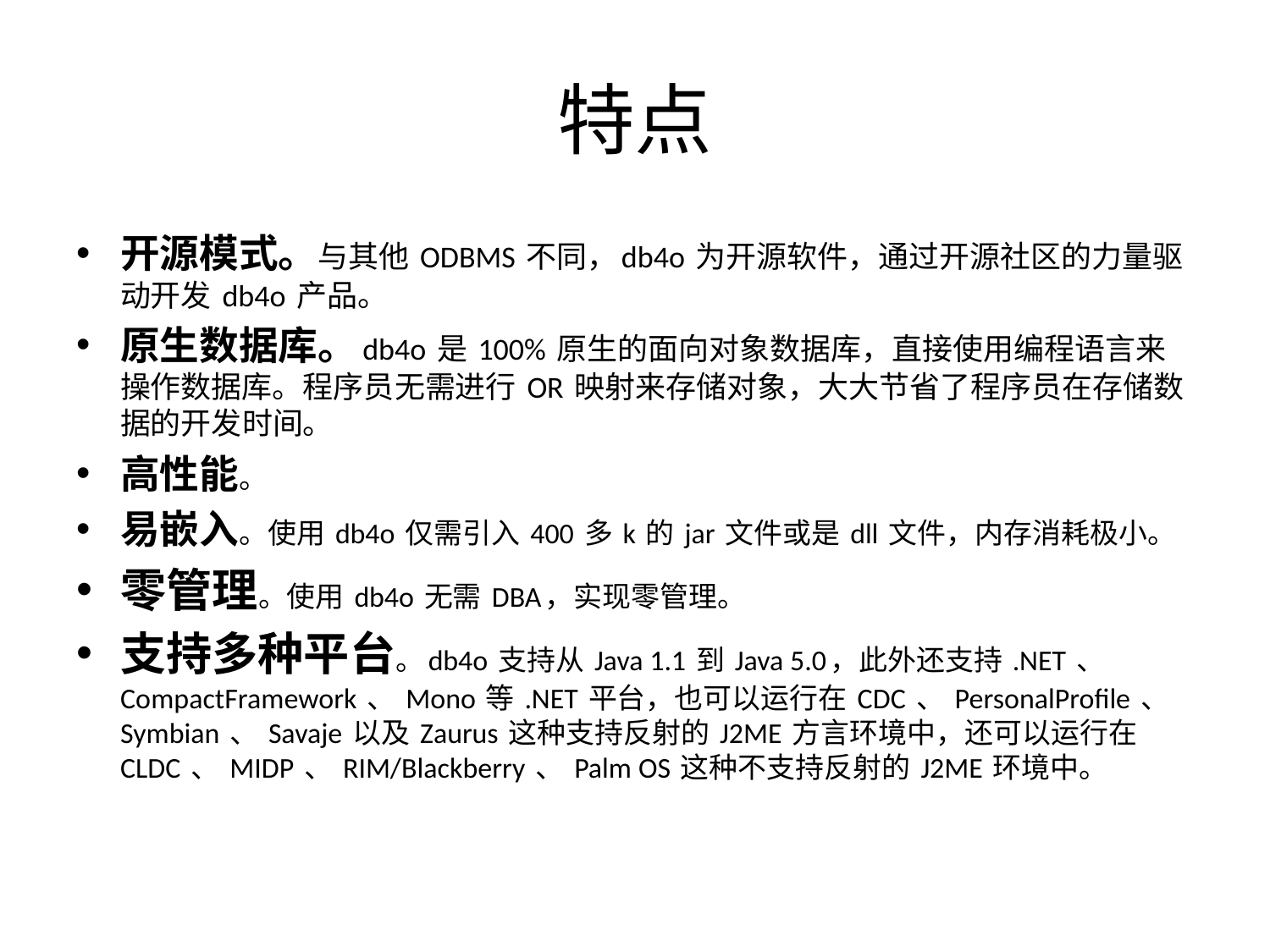

# 特点
开源模式。与其他 ODBMS 不同，db4o 为开源软件，通过开源社区的力量驱动开发 db4o 产品。
原生数据库。db4o 是 100% 原生的面向对象数据库，直接使用编程语言来操作数据库。程序员无需进行 OR 映射来存储对象，大大节省了程序员在存储数据的开发时间。
高性能。
易嵌入。使用 db4o 仅需引入 400 多 k 的 jar 文件或是 dll 文件，内存消耗极小。
零管理。使用 db4o 无需 DBA，实现零管理。
支持多种平台。db4o 支持从 Java 1.1 到 Java 5.0，此外还支持 .NET 、 CompactFramework 、 Mono 等 .NET 平台，也可以运行在 CDC 、 PersonalProfile 、 Symbian 、 Savaje 以及 Zaurus 这种支持反射的 J2ME 方言环境中，还可以运行在 CLDC 、 MIDP 、 RIM/Blackberry 、 Palm OS 这种不支持反射的 J2ME 环境中。